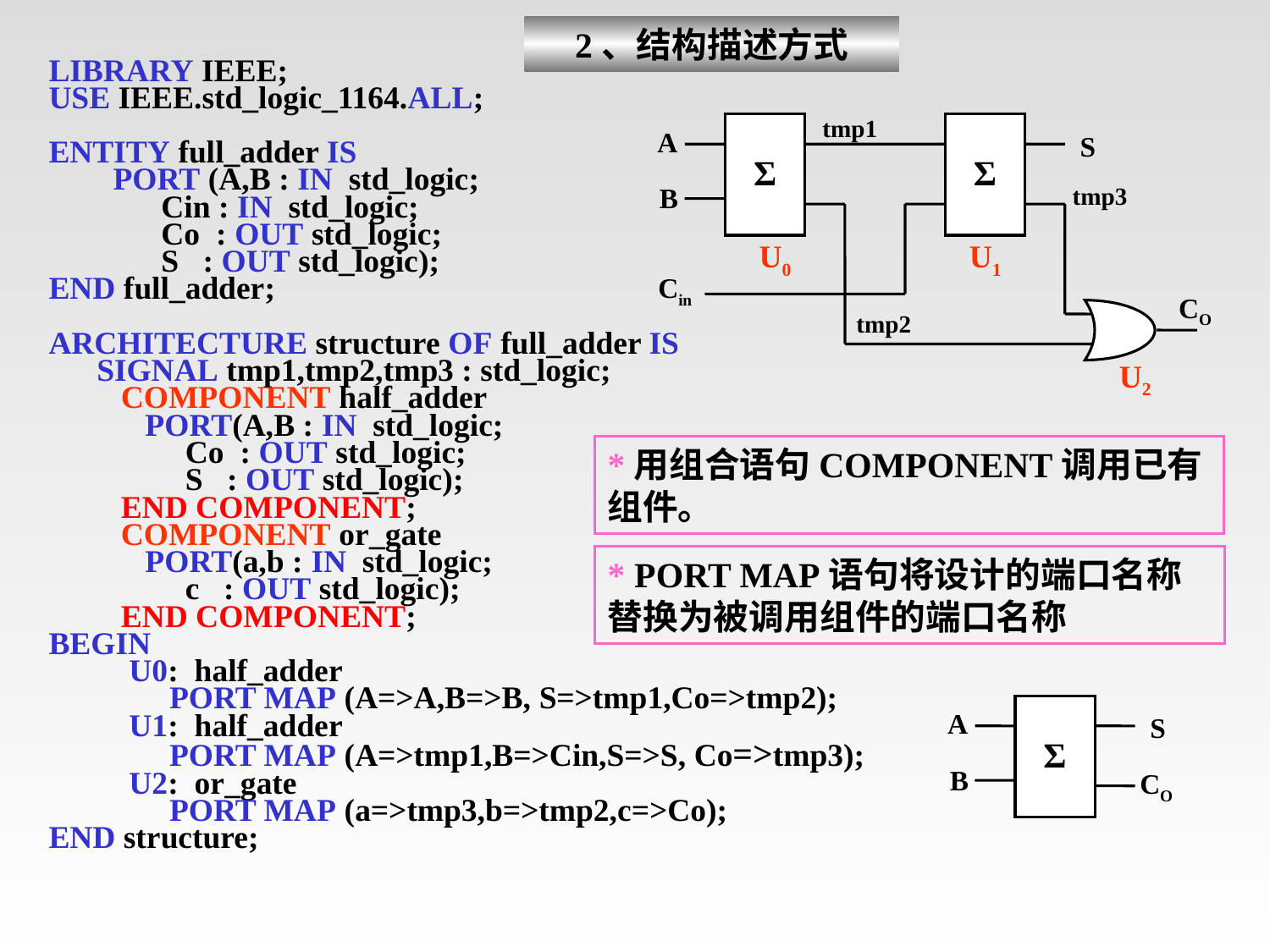

LIBRARY IEEE;
USE IEEE.std_logic_1164.ALL;

ENTITY full_adder IS
        PORT (A,B : IN  std_logic;
              Cin : IN  std_logic;
              Co  : OUT std_logic;
              S   : OUT std_logic);
END full_adder;

ARCHITECTURE structure OF full_adder IS
      SIGNAL tmp1,tmp2,tmp3 : std_logic;
         COMPONENT half_adder
            PORT(A,B : IN  std_logic;
                 Co  : OUT std_logic;
                 S   : OUT std_logic);
         END COMPONENT;
         COMPONENT or_gate
            PORT(a,b : IN  std_logic;
                 c   : OUT std_logic);
         END COMPONENT;
BEGIN
          U0:  half_adder
               PORT MAP (A=>A,B=>B, S=>tmp1,Co=>tmp2);
          U1:  half_adder
               PORT MAP (A=>tmp1,B=>Cin,S=>S, Co=>tmp3);
          U2:  or_gate
               PORT MAP (a=>tmp3,b=>tmp2,c=>Co);
END structure;
2、结构描述方式
tmp1

A
S

Σ

Σ

B
tmp3

Cin
CO

tmp2

U0
U1
U2
*用组合语句COMPONENT调用已有组件。
* PORT MAP语句将设计的端口名称替换为被调用组件的端口名称

A
S

Σ

B
CO

# 结构描述方式